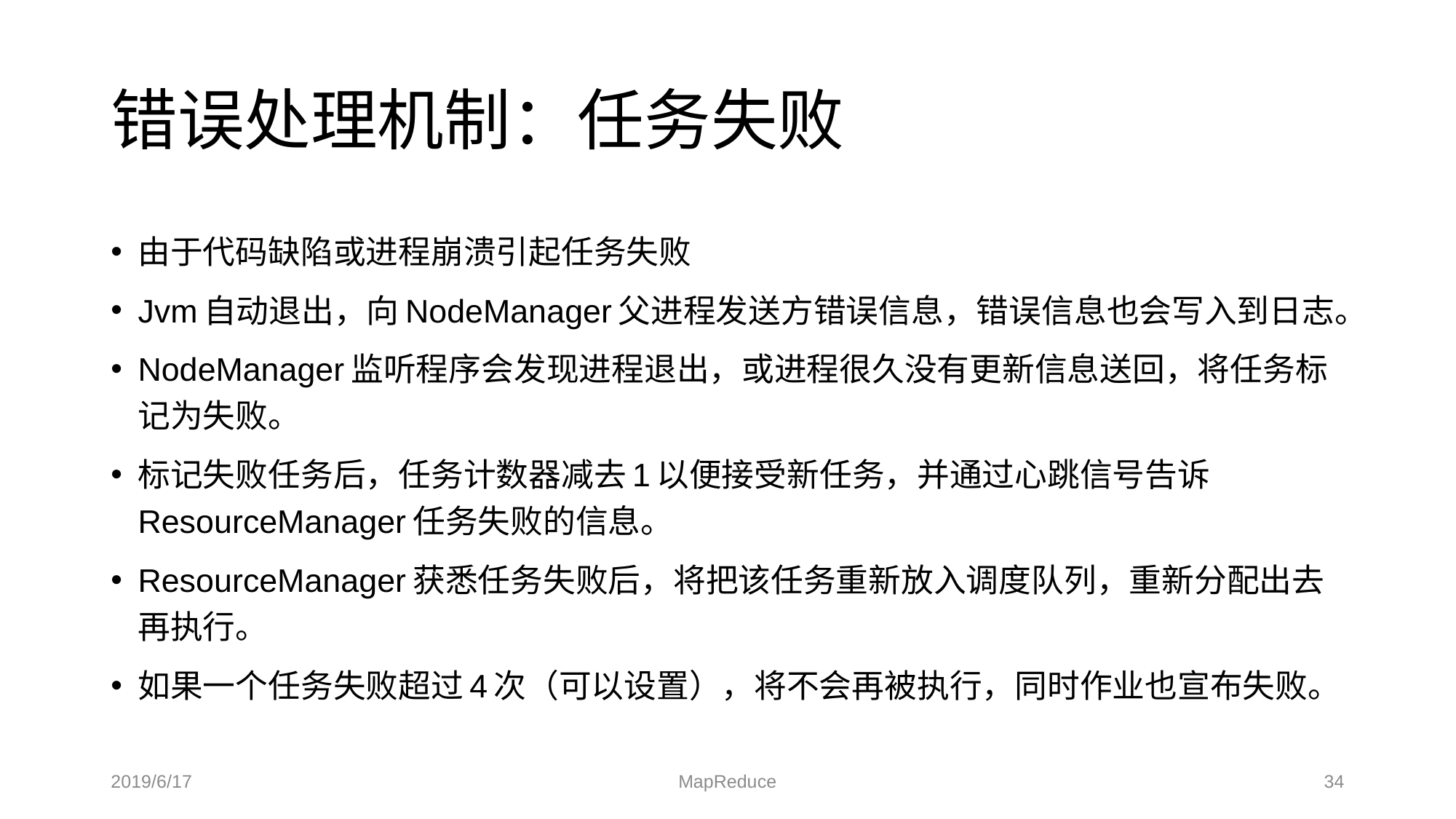

# 错误处理机制：任务失败
由于代码缺陷或进程崩溃引起任务失败
Jvm自动退出，向NodeManager父进程发送方错误信息，错误信息也会写入到日志。
NodeManager监听程序会发现进程退出，或进程很久没有更新信息送回，将任务标记为失败。
标记失败任务后，任务计数器减去1以便接受新任务，并通过心跳信号告诉ResourceManager任务失败的信息。
ResourceManager获悉任务失败后，将把该任务重新放入调度队列，重新分配出去再执行。
如果一个任务失败超过4次（可以设置），将不会再被执行，同时作业也宣布失败。

2019/6/17
MapReduce
34